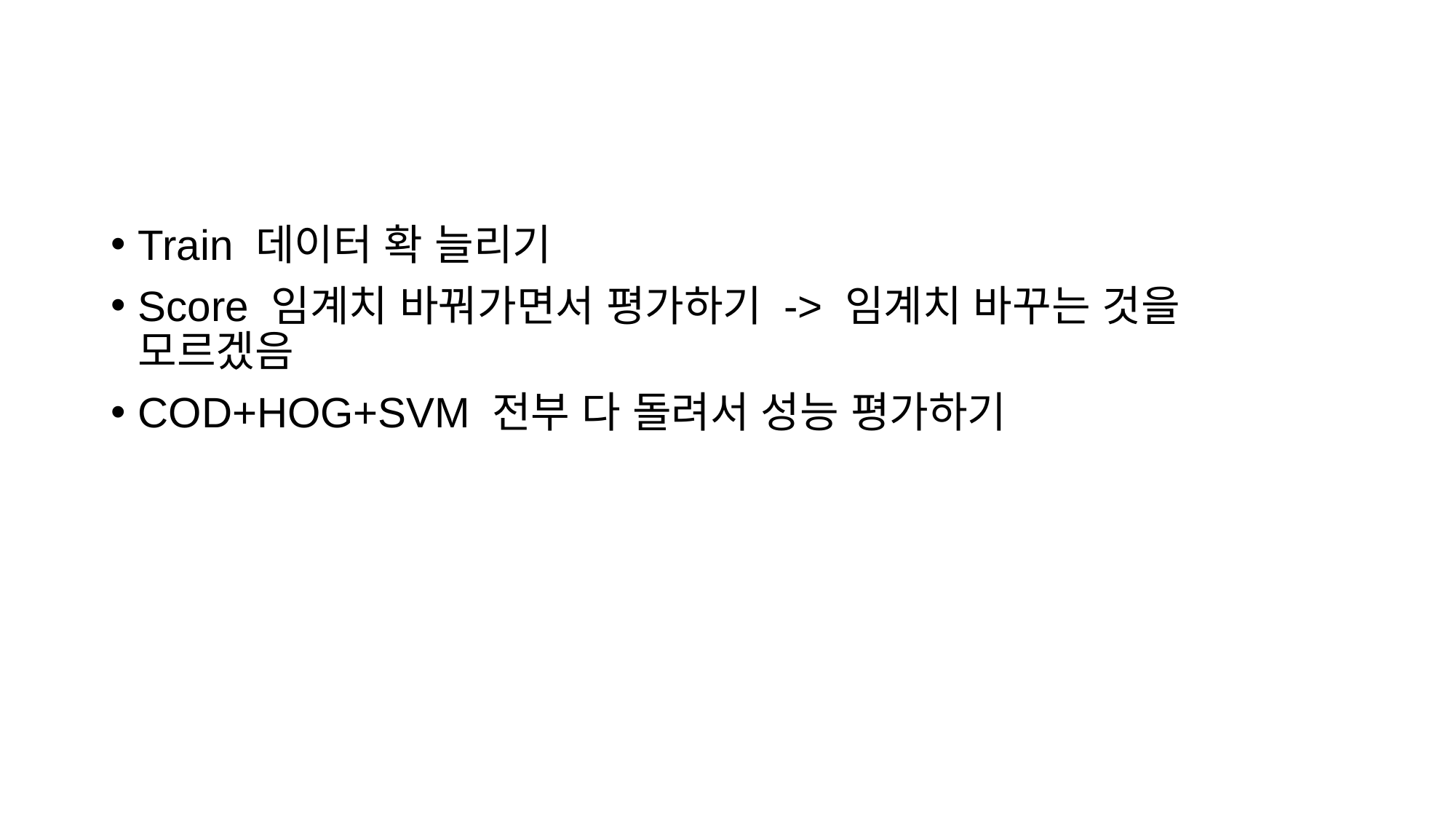

#
Train 데이터 확 늘리기
Score 임계치 바꿔가면서 평가하기 -> 임계치 바꾸는 것을 모르겠음
COD+HOG+SVM 전부 다 돌려서 성능 평가하기